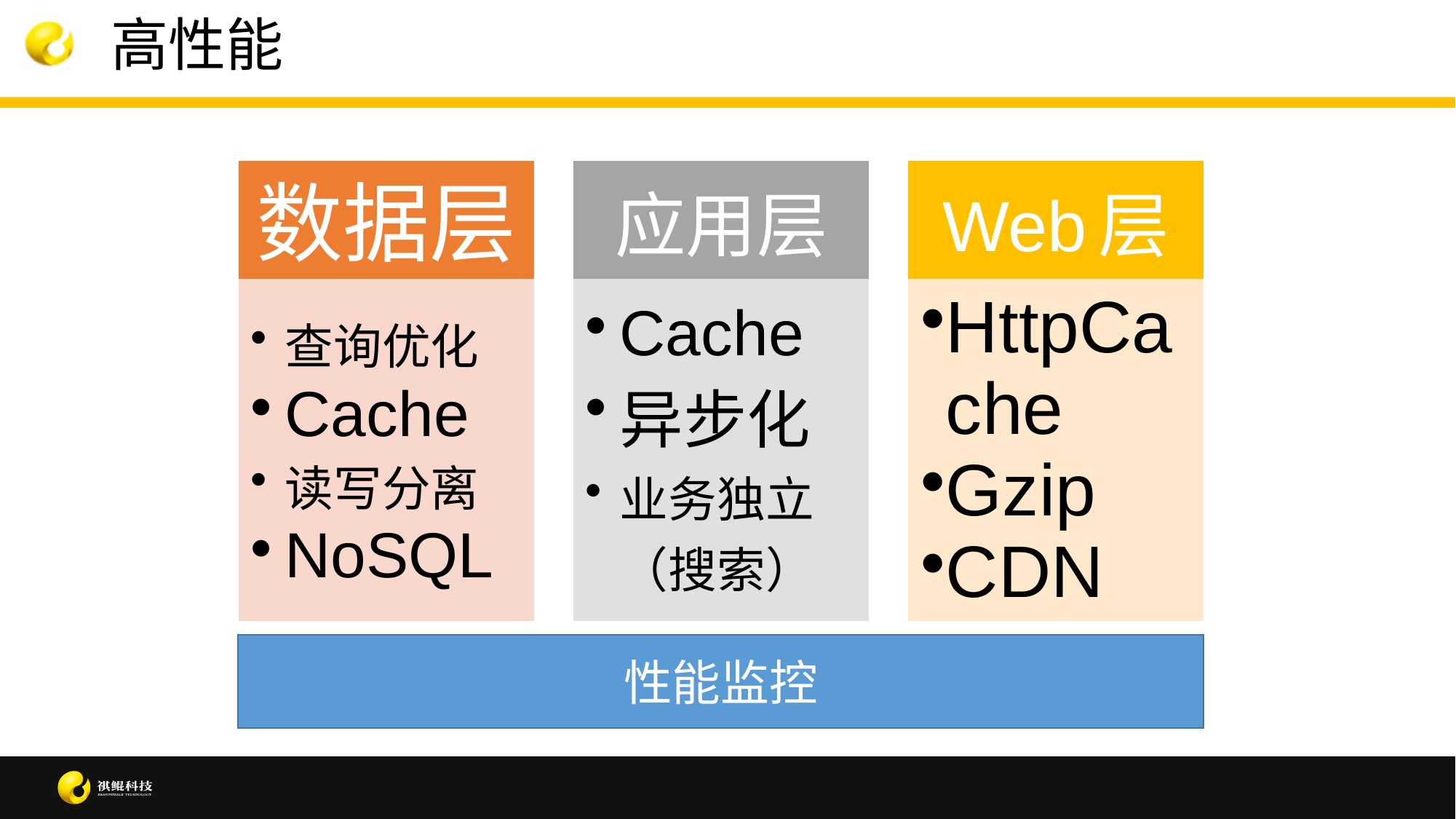

# 高性能
数据层
查询优化
Cache
应用层
Cache
异步化
Web层
HttpCache
Gzip
业务独立（搜索）
NoSQL
CDN
读写分离

性能监控